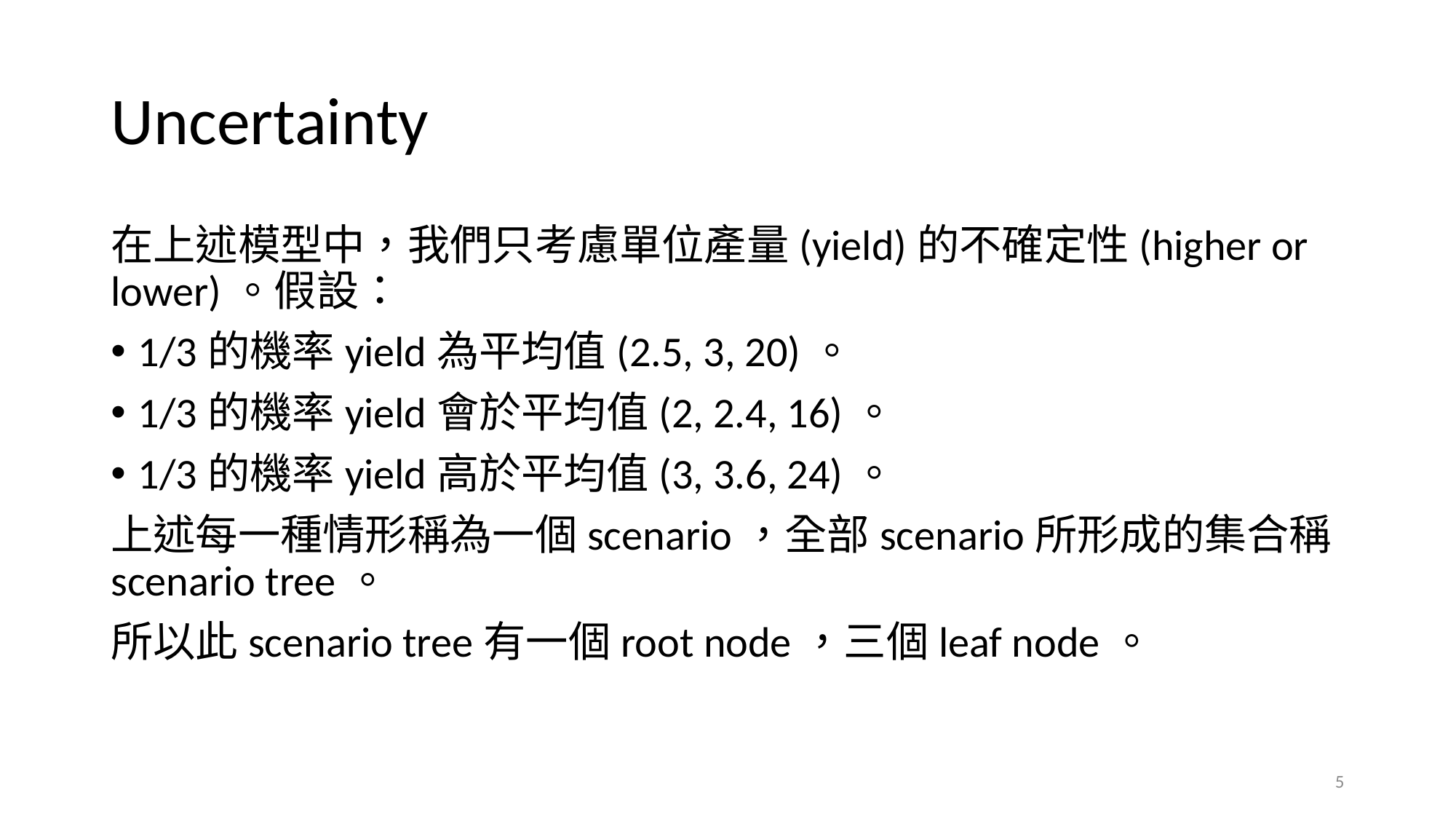

# Uncertainty
在上述模型中，我們只考慮單位產量(yield)的不確定性(higher or lower)。假設：
1/3的機率yield為平均值(2.5, 3, 20)。
1/3的機率yield會於平均值(2, 2.4, 16)。
1/3的機率yield高於平均值(3, 3.6, 24)。
上述每一種情形稱為一個scenario，全部scenario所形成的集合稱scenario tree。
所以此scenario tree有一個root node，三個leaf node。

5